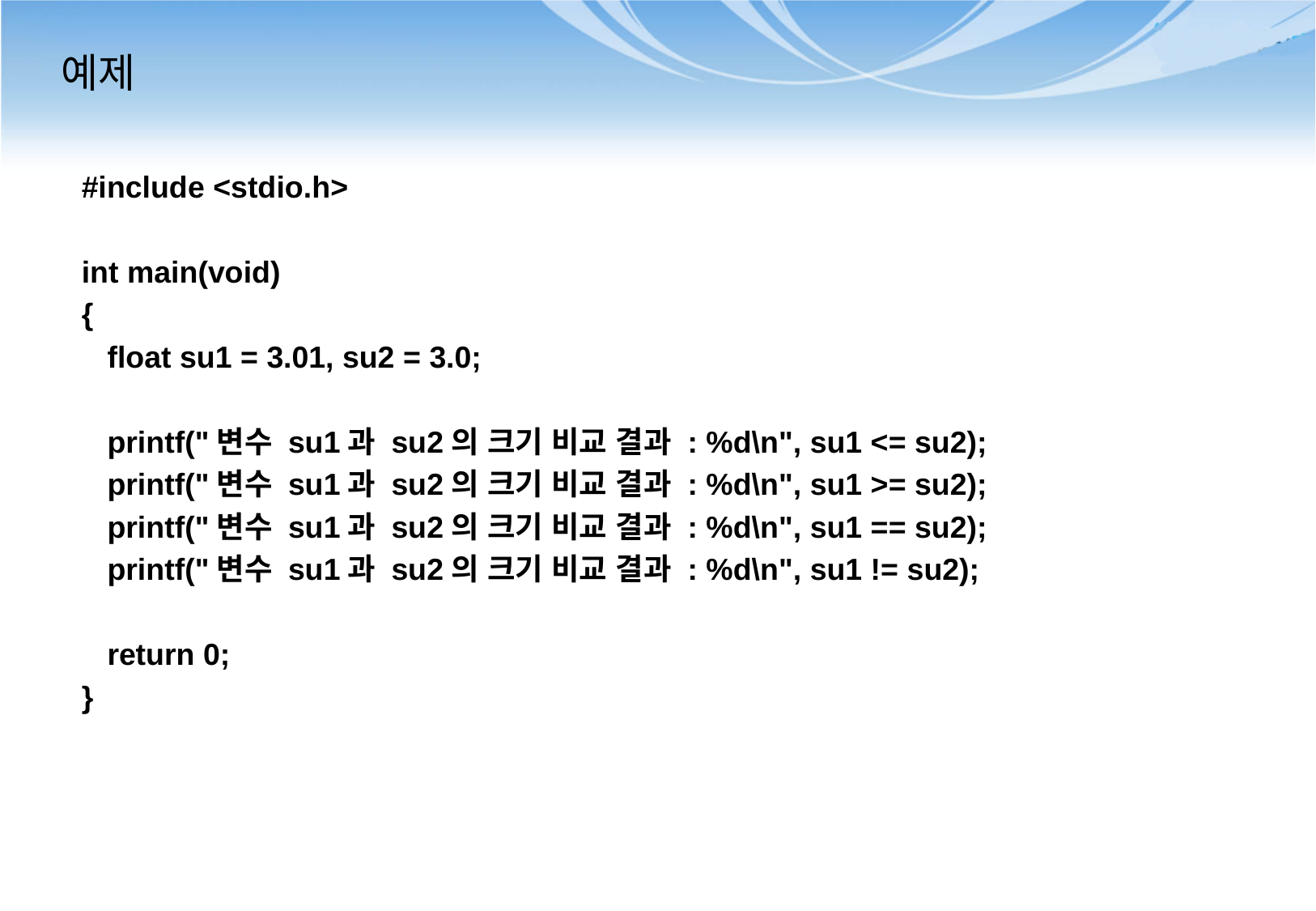

# 예제
#include <stdio.h>

int main(void)
{
   float su1 = 3.01, su2 = 3.0;

   printf("변수 su1과 su2의 크기 비교 결과 : %d\n", su1 <= su2);
   printf("변수 su1과 su2의 크기 비교 결과 : %d\n", su1 >= su2);
   printf("변수 su1과 su2의 크기 비교 결과 : %d\n", su1 == su2);
   printf("변수 su1과 su2의 크기 비교 결과 : %d\n", su1 != su2);

   return 0;
}